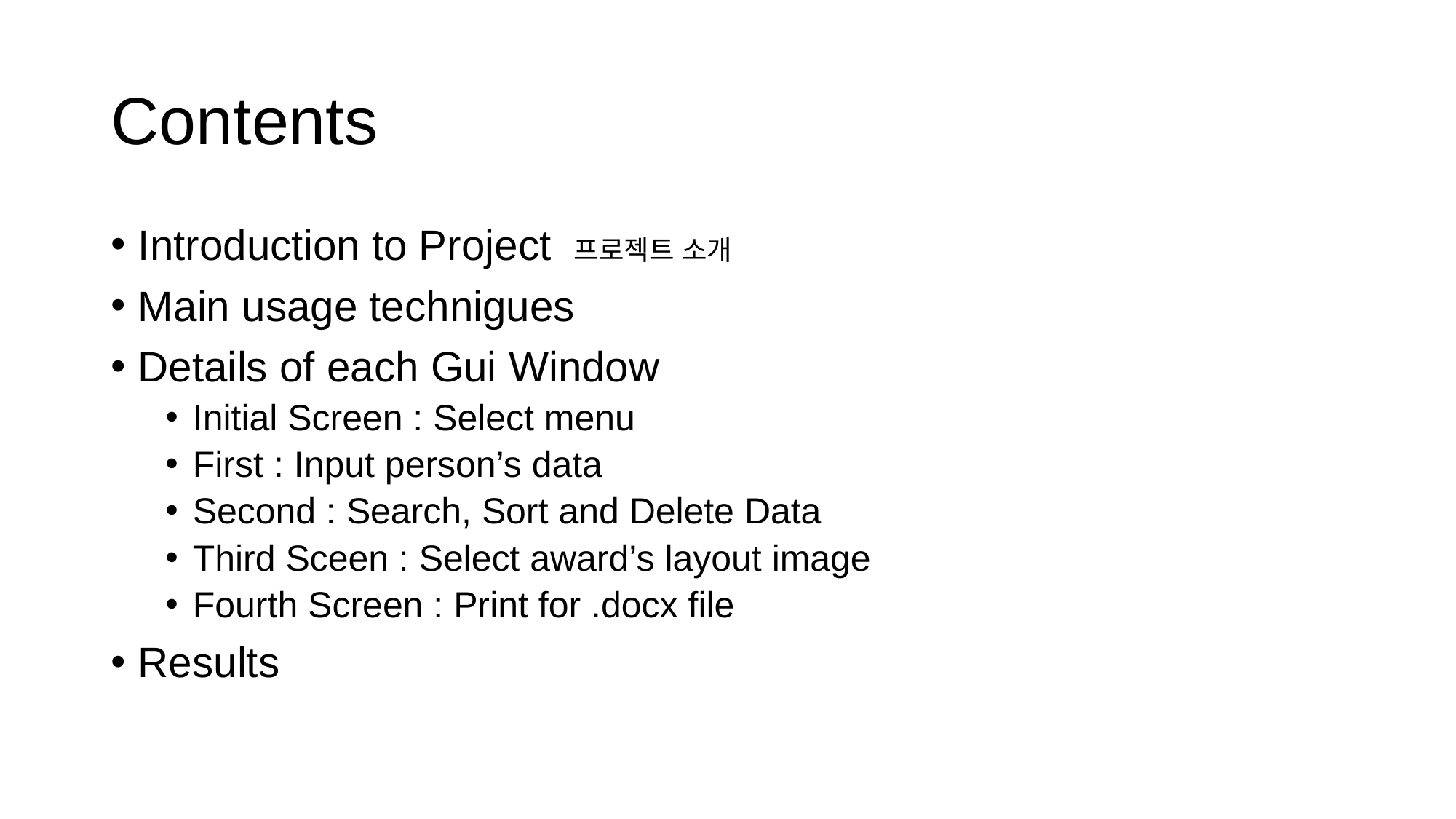

# Contents
Introduction to Project 프로젝트 소개
Main usage technigues
Details of each Gui Window
Initial Screen : Select menu
First : Input person’s data
Second : Search, Sort and Delete Data
Third Sceen : Select award’s layout image
Fourth Screen : Print for .docx file
Results